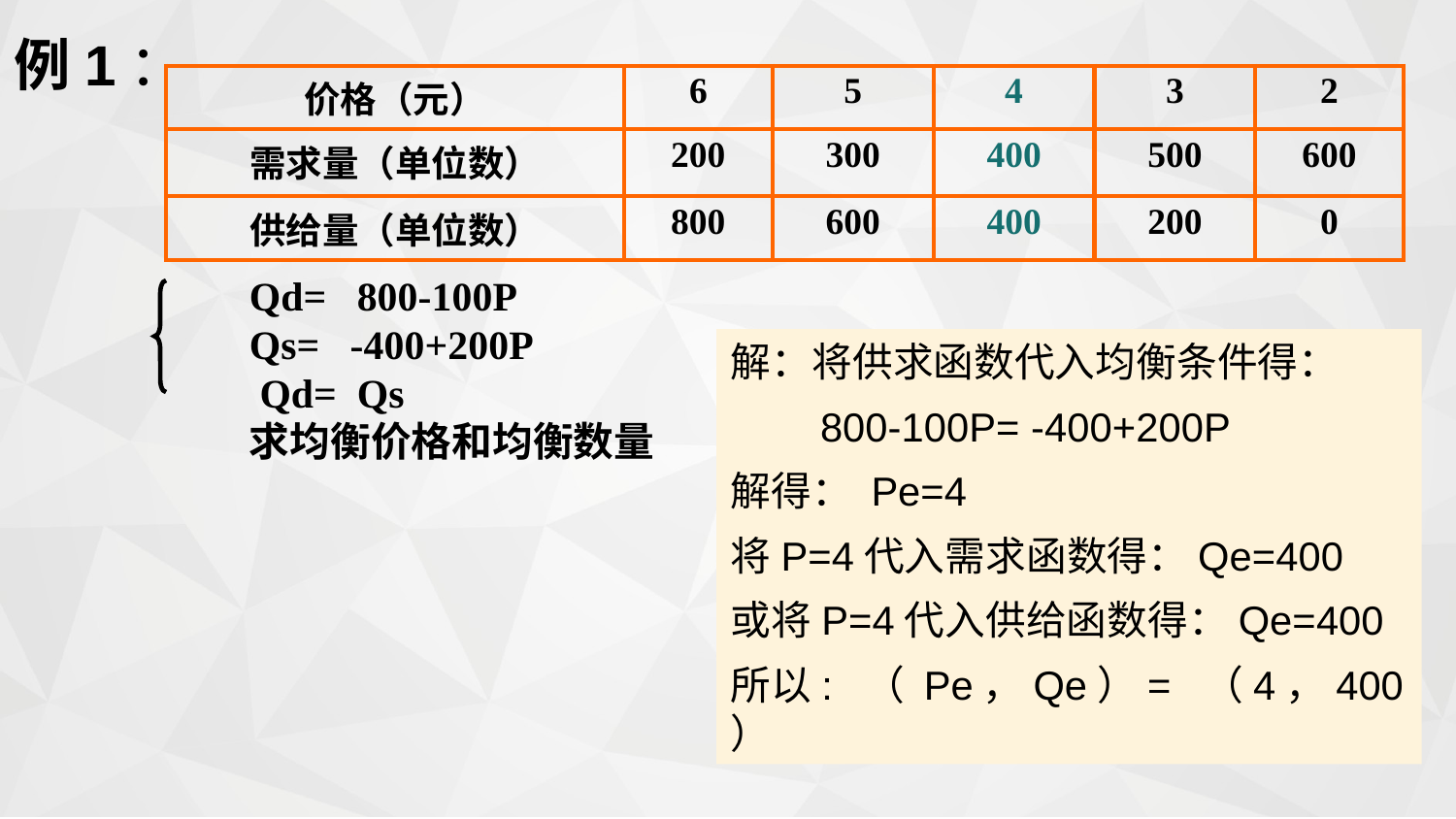

例1：
| 价格（元） | 6 | 5 | 4 | 3 | 2 |
| --- | --- | --- | --- | --- | --- |
| 需求量（单位数） | 200 | 300 | 400 | 500 | 600 |
| 供给量（单位数） | 800 | 600 | 400 | 200 | 0 |

Qd=   800-100P
Qs=   -400+200P
 Qd=  Qs
求均衡价格和均衡数量

解：将供求函数代入均衡条件得：
        800-100P= -400+200P
解得： Pe=4
将P=4代入需求函数得：Qe=400
或将P=4代入供给函数得：Qe=400
所以:  （ Pe，Qe）=  （4，400 ）
36